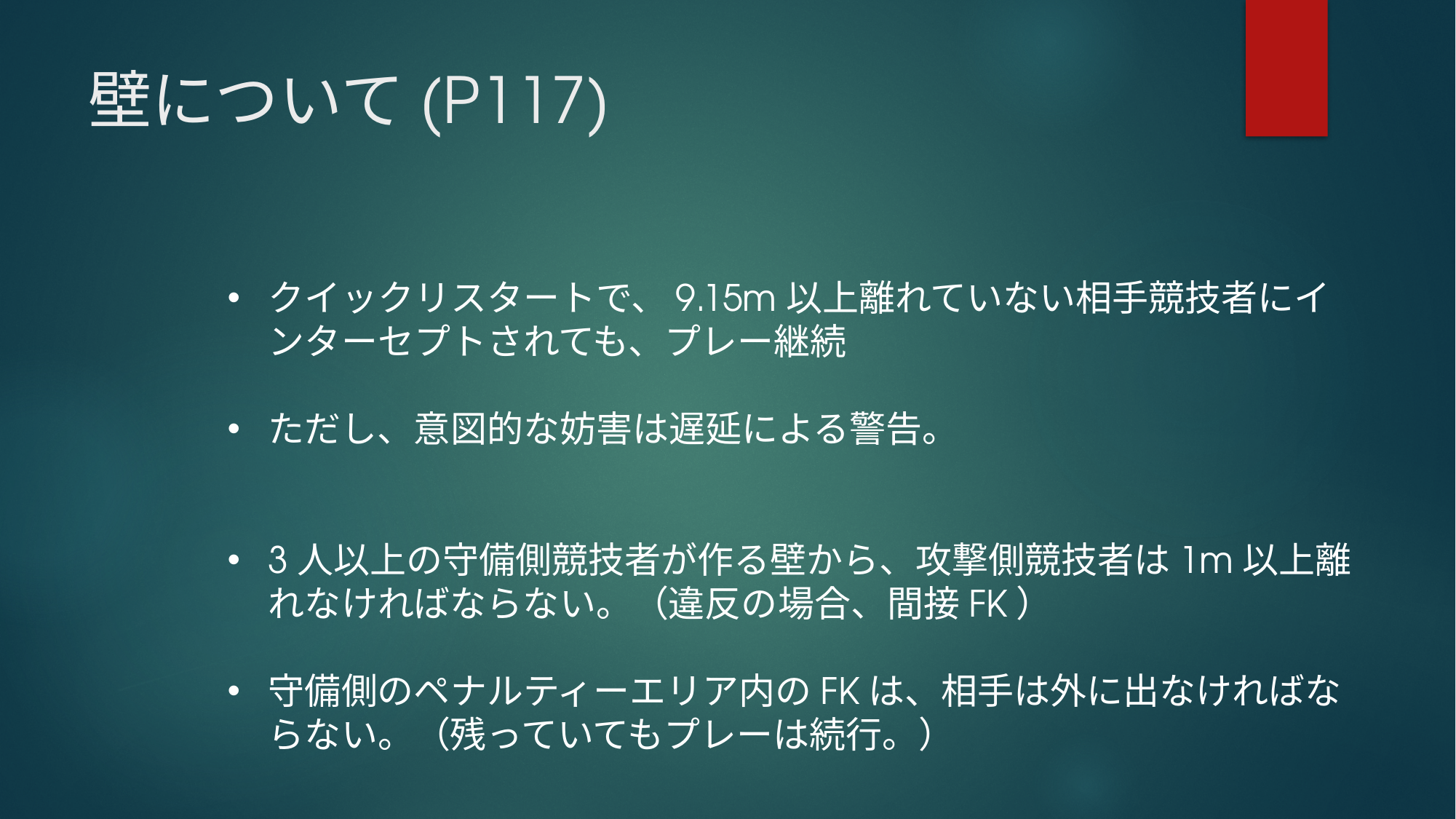

# 壁について(P117)
クイックリスタートで、9.15m以上離れていない相手競技者にインターセプトされても、プレー継続

ただし、意図的な妨害は遅延による警告。

3人以上の守備側競技者が作る壁から、攻撃側競技者は1m以上離れなければならない。（違反の場合、間接FK）

守備側のペナルティーエリア内のFKは、相手は外に出なければならない。（残っていてもプレーは続行。）